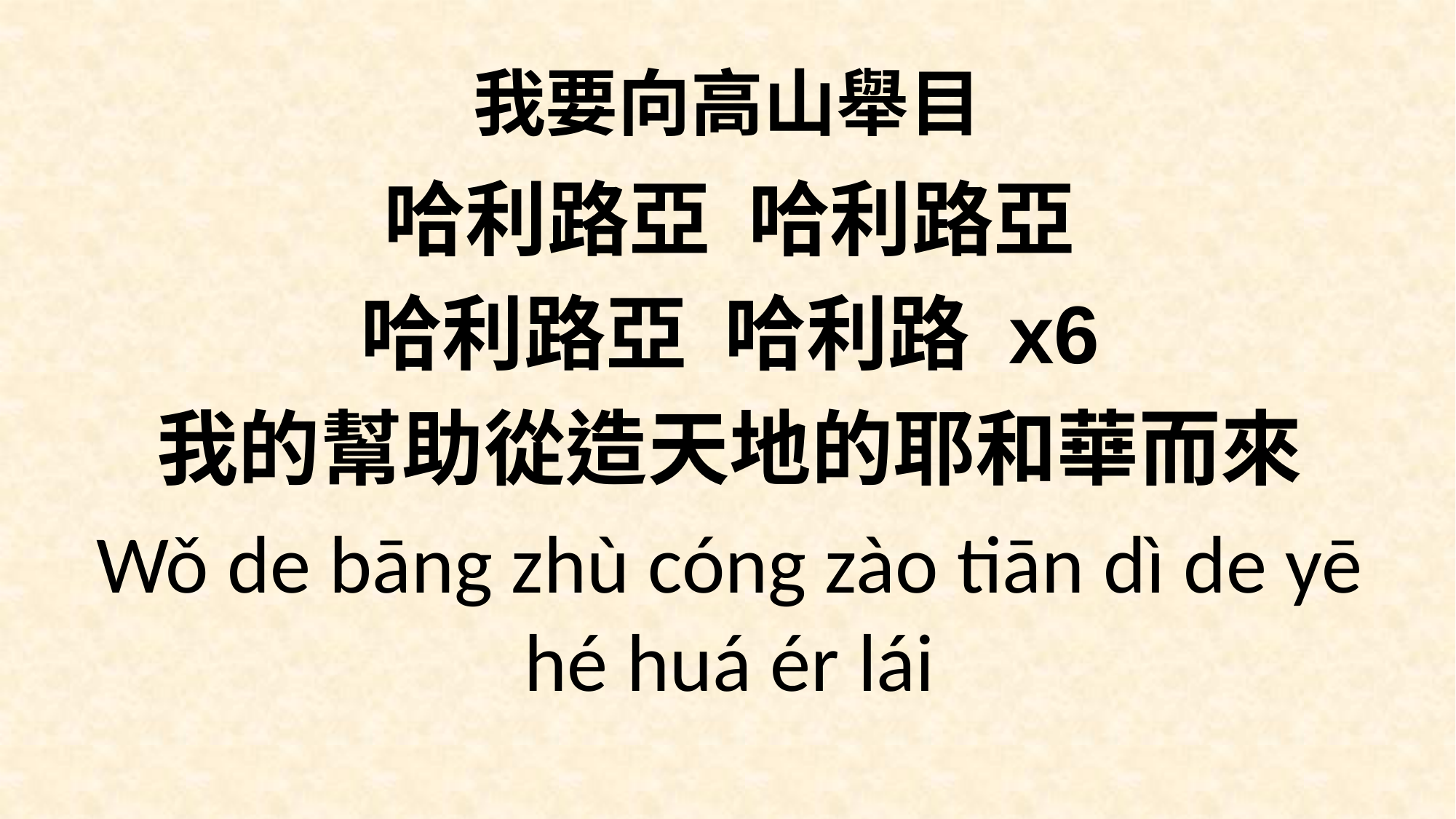

# 我要向高山舉目
哈利路亞  哈利路亞
哈利路亞  哈利路 x6
我的幫助從造天地的耶和華而來
Wǒ de bāng zhù cóng zào tiān dì de yē hé huá ér lái